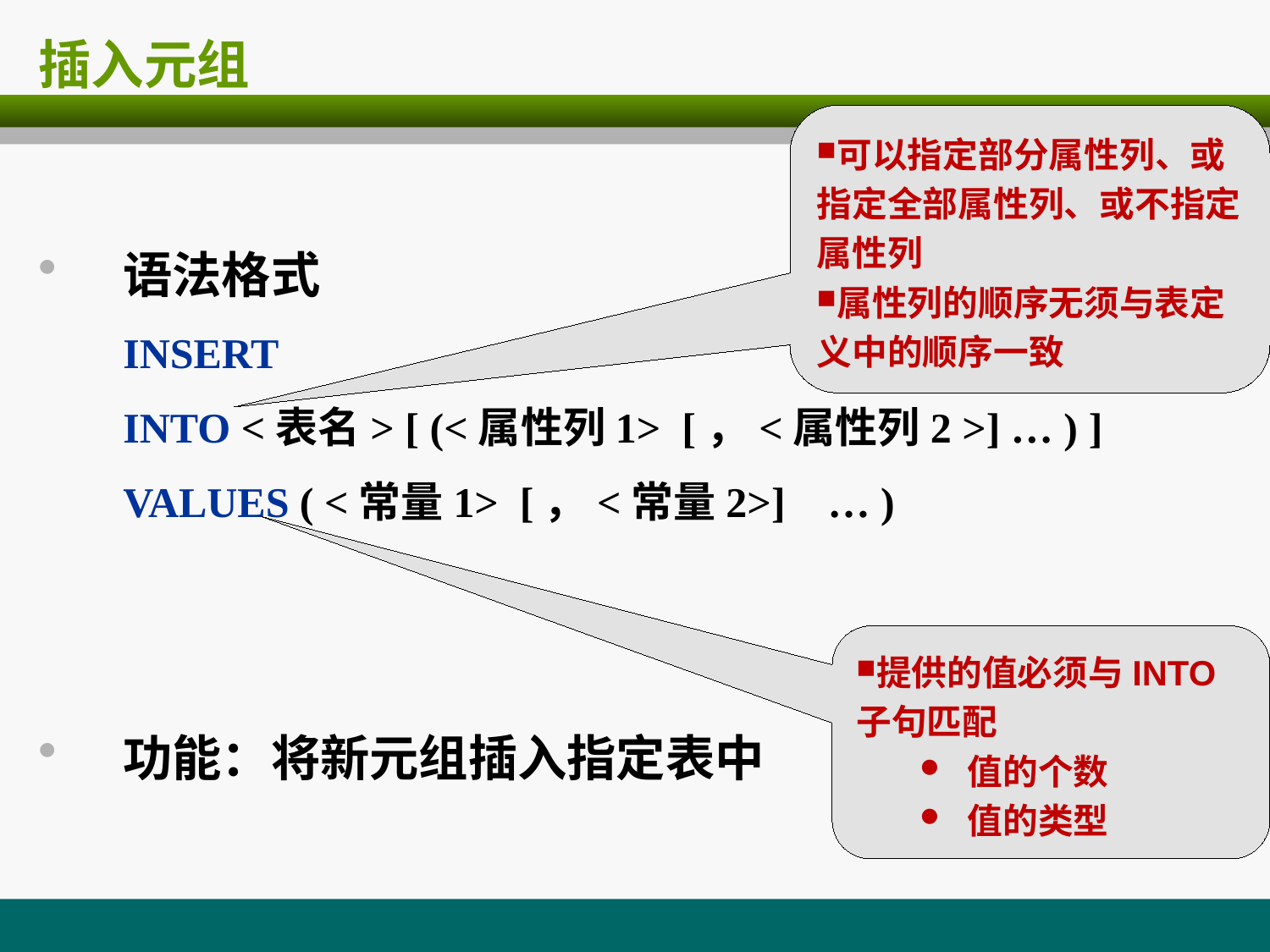

# 插入元组
可以指定部分属性列、或指定全部属性列、或不指定属性列
属性列的顺序无须与表定义中的顺序一致
语法格式
	INSERT
	INTO <表名> [ (<属性列1>  [，<属性列2 >] … ) ]
	VALUES ( <常量1>  [，<常量2>]    … )

功能：将新元组插入指定表中
提供的值必须与INTO子句匹配
值的个数
值的类型